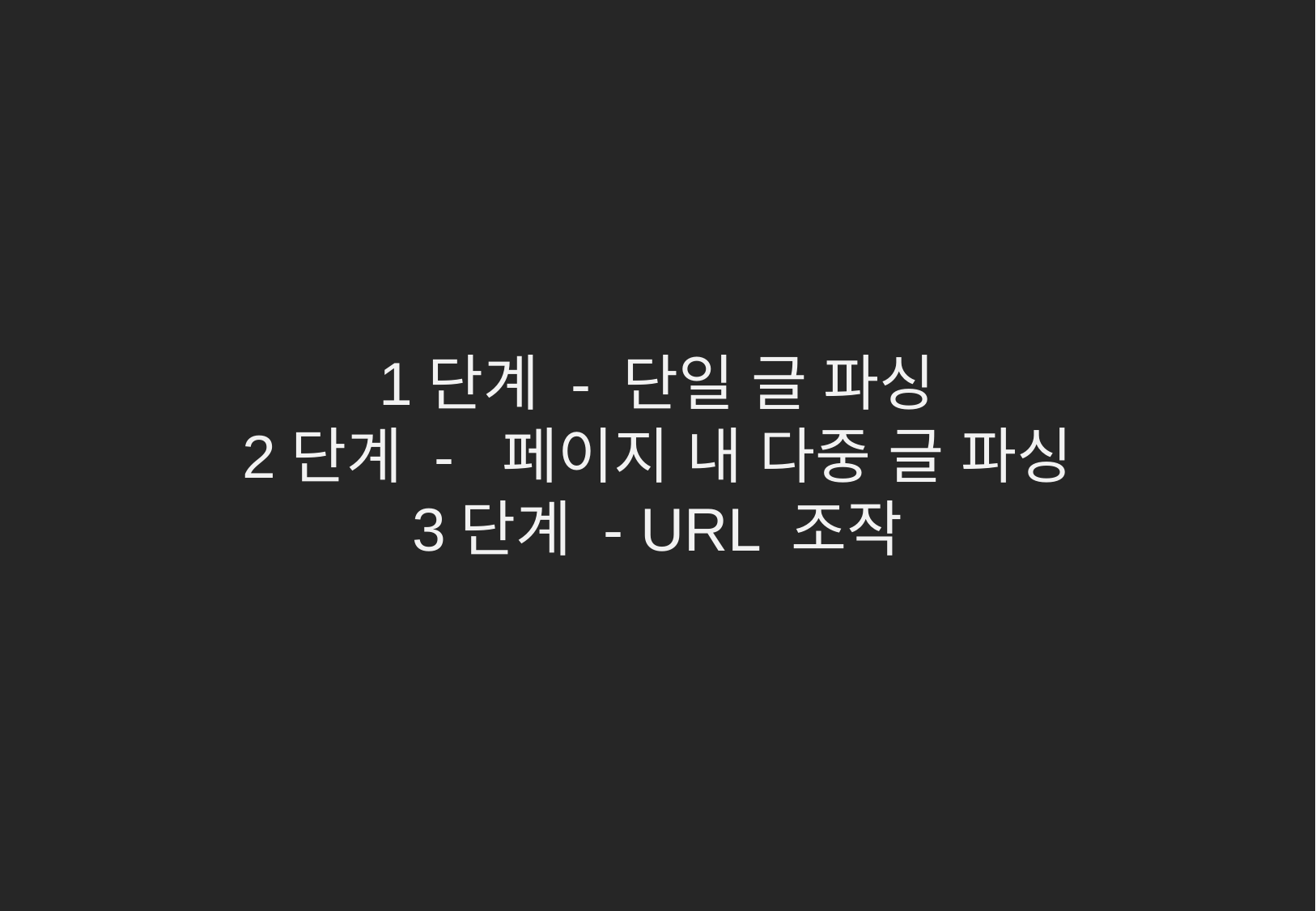

1단계 - 단일 글 파싱
2단계 -  페이지 내 다중 글 파싱
3단계 - URL 조작